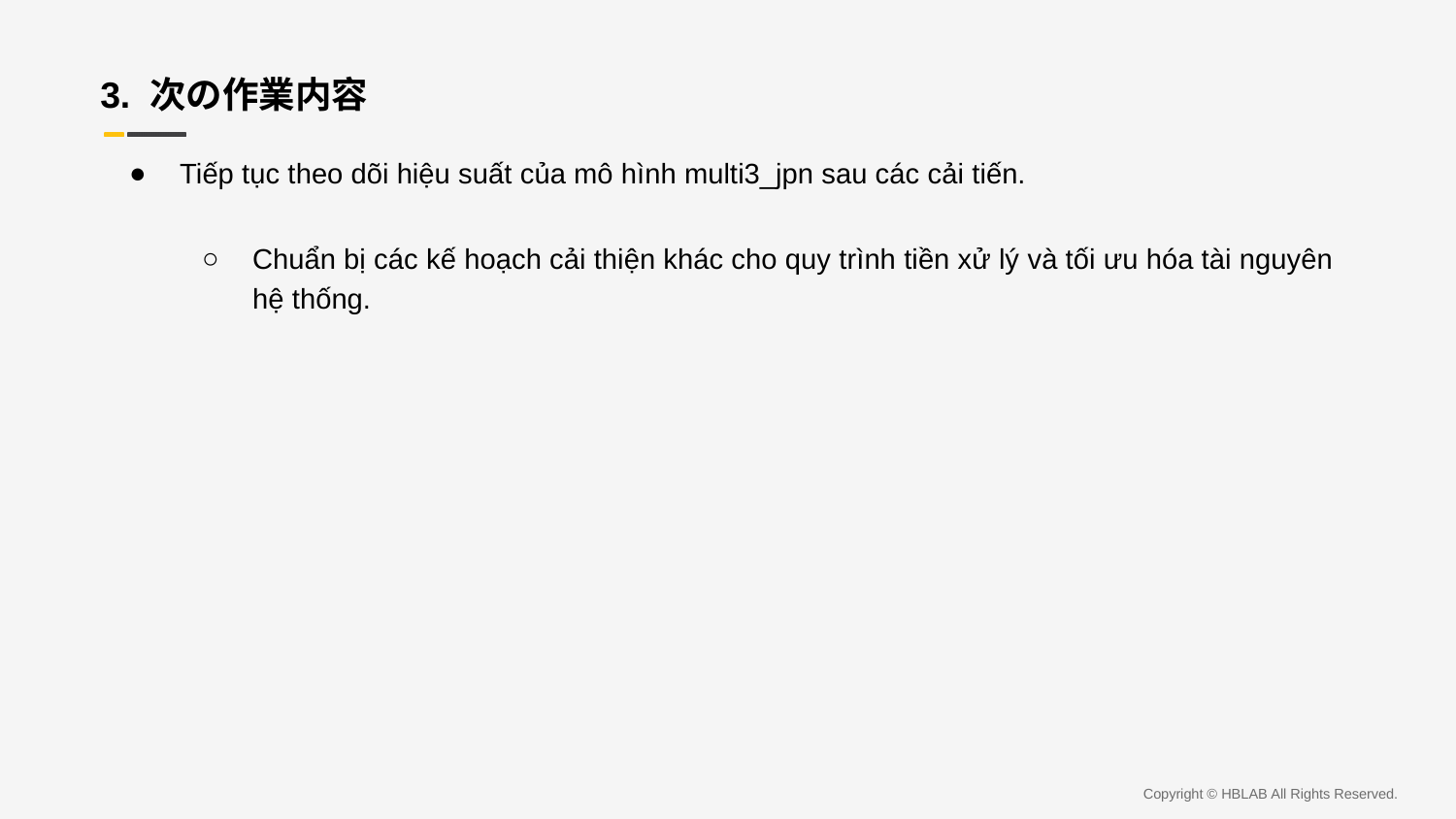

3. 次の作業内容
Tiếp tục theo dõi hiệu suất của mô hình multi3_jpn sau các cải tiến.
Chuẩn bị các kế hoạch cải thiện khác cho quy trình tiền xử lý và tối ưu hóa tài nguyên hệ thống.